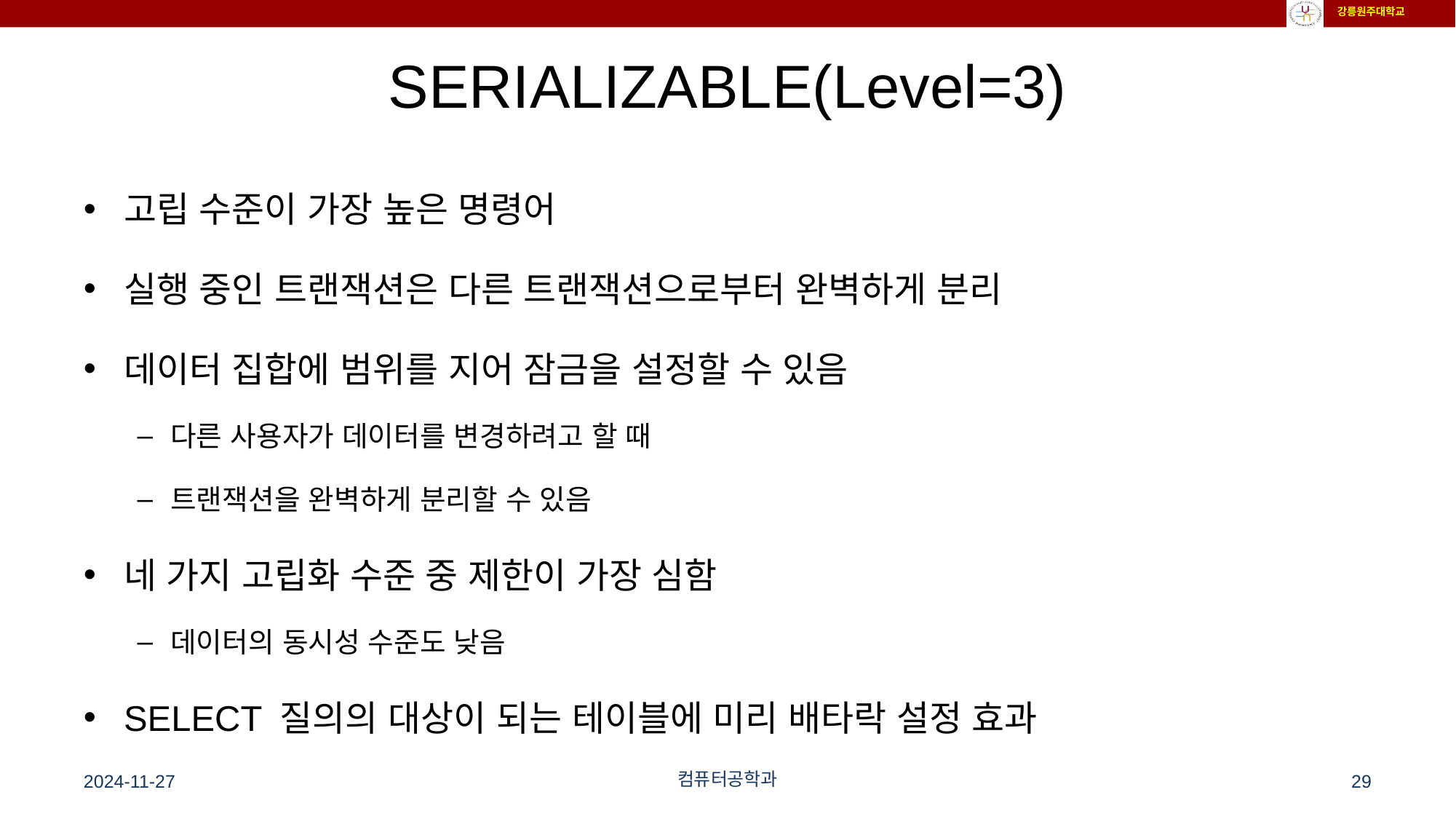

# SERIALIZABLE(Level=3)
고립 수준이 가장 높은 명령어
실행 중인 트랜잭션은 다른 트랜잭션으로부터 완벽하게 분리
데이터 집합에 범위를 지어 잠금을 설정할 수 있음
다른 사용자가 데이터를 변경하려고 할 때
트랜잭션을 완벽하게 분리할 수 있음
네 가지 고립화 수준 중 제한이 가장 심함
데이터의 동시성 수준도 낮음
SELECT 질의의 대상이 되는 테이블에 미리 배타락 설정 효과
2024-11-27
컴퓨터공학과
29